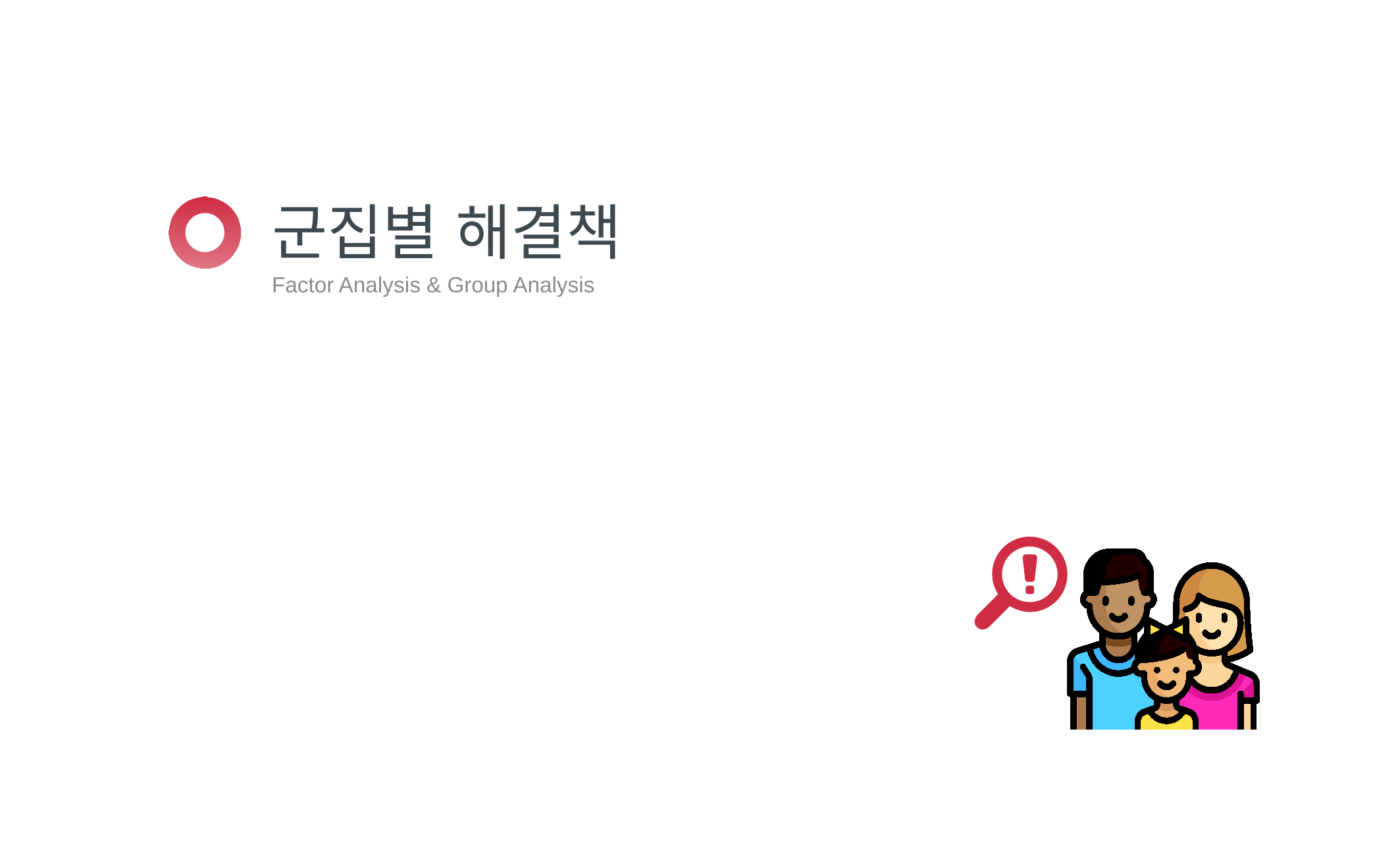

# 군집별 해결책
Factor Analysis & Group Analysis